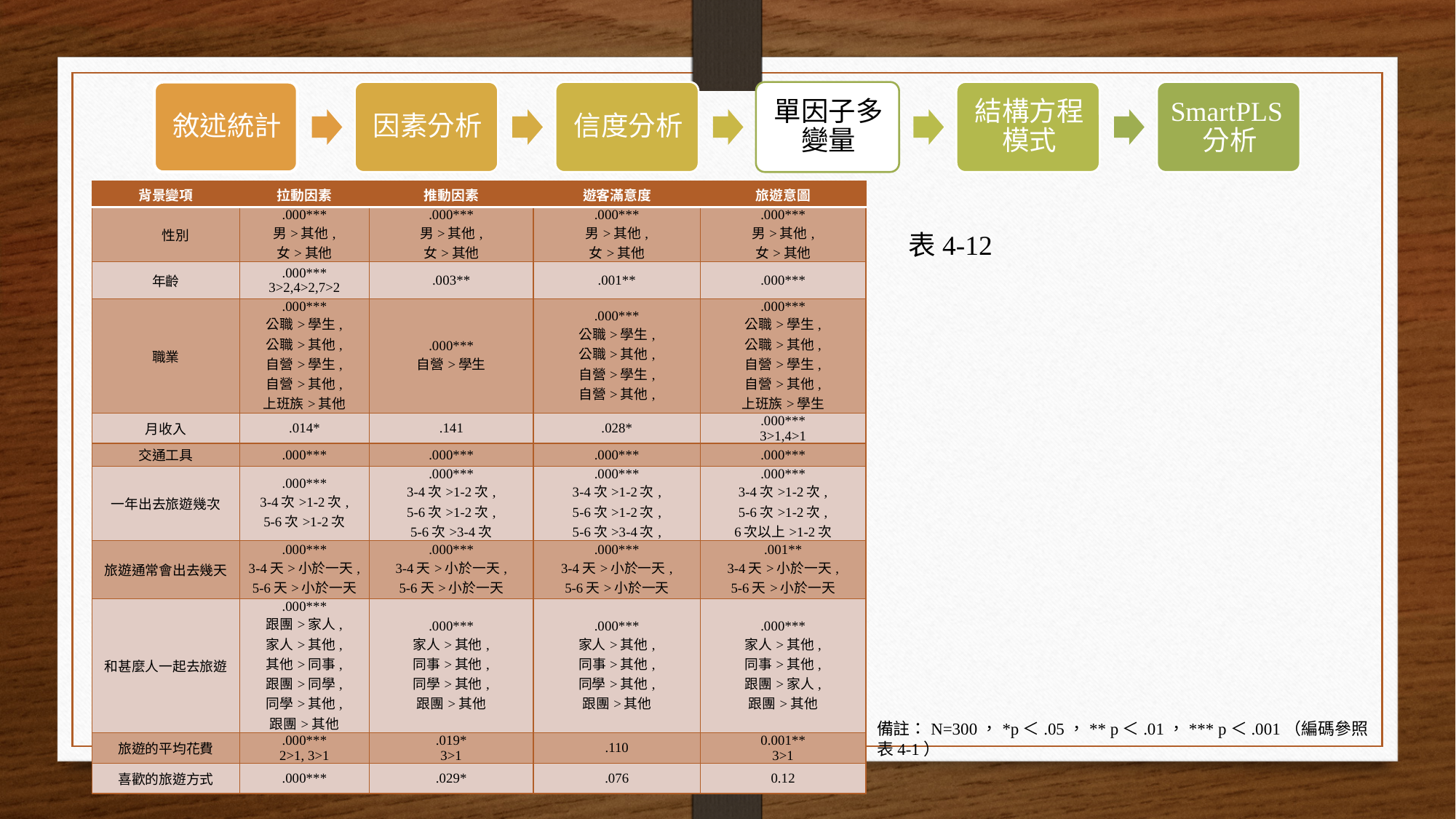

敘述統計

因素分析

信度分析

單因子多變量

結構方程模式

SmartPLS分析
| 背景變項 | 拉動因素 | 推動因素 | 遊客滿意度 | 旅遊意圖 |
| --- | --- | --- | --- | --- |
| 性別 | .000\*\*\* 男>其他, 女>其他 | .000\*\*\* 男>其他, 女>其他 | .000\*\*\* 男>其他, 女>其他 | .000\*\*\* 男>其他, 女>其他 |
| 年齡 | .000\*\*\* 3>2,4>2,7>2 | .003\*\* | .001\*\* | .000\*\*\* |
| 職業 | .000\*\*\* 公職>學生, 公職>其他, 自營>學生, 自營>其他, 上班族>其他 | .000\*\*\* 自營>學生 | .000\*\*\* 公職>學生, 公職>其他, 自營>學生, 自營>其他, | .000\*\*\* 公職>學生, 公職>其他, 自營>學生, 自營>其他, 上班族>學生 |
| 月收入 | .014\* | .141 | .028\* | .000\*\*\* 3>1,4>1 |
| 交通工具 | .000\*\*\* | .000\*\*\* | .000\*\*\* | .000\*\*\* |
| 一年出去旅遊幾次 | .000\*\*\* 3-4次>1-2次, 5-6次>1-2次 | .000\*\*\* 3-4次>1-2次, 5-6次>1-2次, 5-6次>3-4次 | .000\*\*\* 3-4次>1-2次, 5-6次>1-2次, 5-6次>3-4次, | .000\*\*\* 3-4次>1-2次, 5-6次>1-2次, 6次以上>1-2次 |
| 旅遊通常會出去幾天 | .000\*\*\* 3-4天>小於一天, 5-6天>小於一天 | .000\*\*\* 3-4天>小於一天, 5-6天>小於一天 | .000\*\*\* 3-4天>小於一天, 5-6天>小於一天 | .001\*\* 3-4天>小於一天, 5-6天>小於一天 |
| 和甚麼人一起去旅遊 | .000\*\*\* 跟團>家人, 家人>其他, 其他>同事, 跟團>同學, 同學>其他, 跟團>其他 | .000\*\*\* 家人>其他, 同事>其他, 同學>其他, 跟團>其他 | .000\*\*\* 家人>其他, 同事>其他, 同學>其他, 跟團>其他 | .000\*\*\* 家人>其他, 同事>其他, 跟團>家人, 跟團>其他 |
| 旅遊的平均花費 | .000\*\*\* 2>1, 3>1 | .019\* 3>1 | .110 | 0.001\*\* 3>1 |
| 喜歡的旅遊方式 | .000\*\*\* | .029\* | .076 | 0.12 |
表4-12
備註：N=300，*p＜.05，** p＜.01，*** p＜.001（編碼參照表4-1）